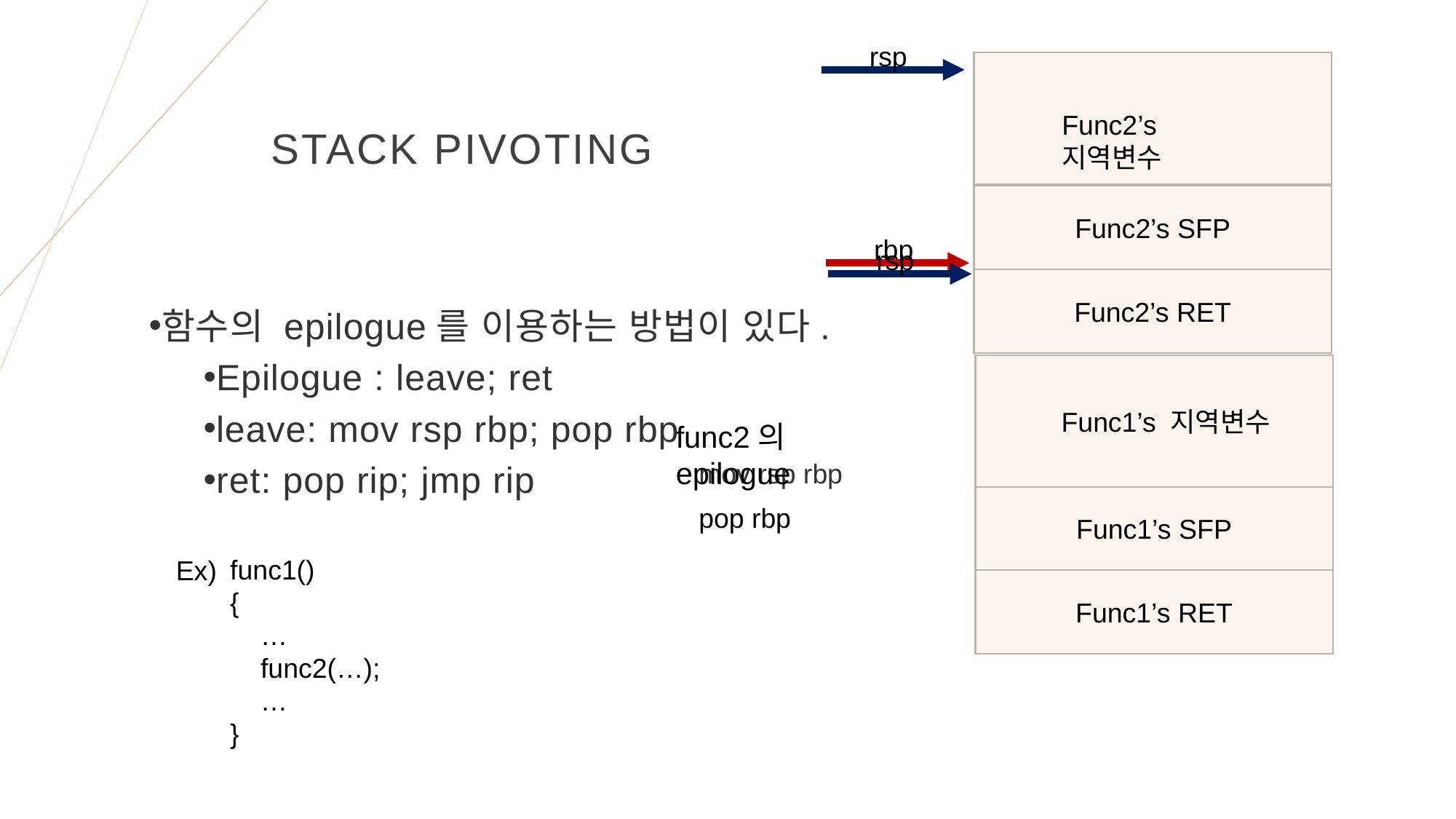

rsp

# Stack pivoting
Func2’s 지역변수
Func2’s SFP
rbp
rsp
Func2’s RET
함수의 epilogue를 이용하는 방법이 있다.
Epilogue : leave; ret
leave: mov rsp rbp; pop rbp
ret: pop rip; jmp rip

Func1’s 지역변수
func2의 epilogue
mov rsp rbp
Func1’s SFP
pop rbp
func1()
{
    …
    func2(…);
    …
}
Ex)
Func1’s RET